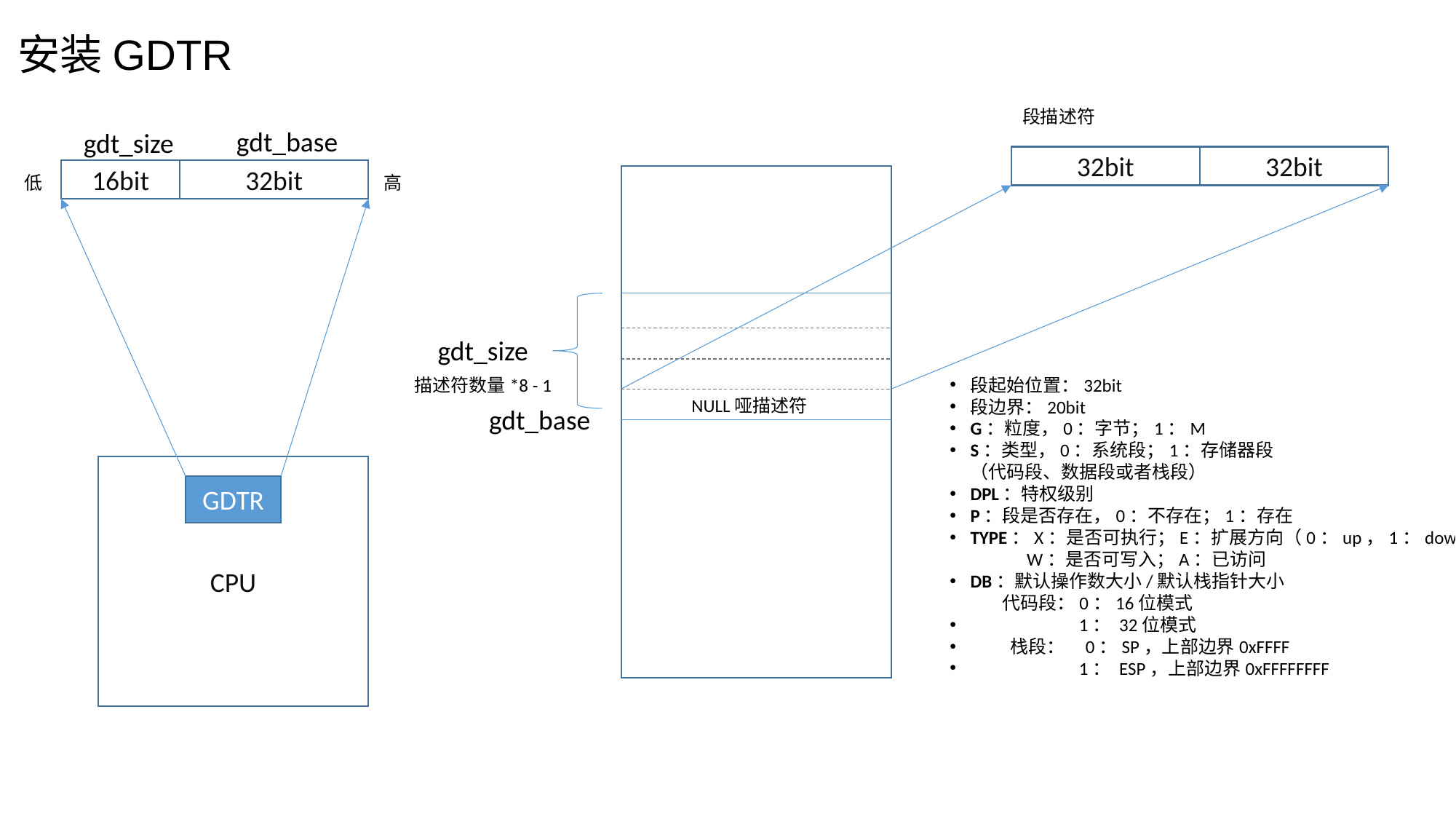

安装GDTR
段描述符
gdt_base
gdt_size
32bit
32bit
16bit
32bit
高

低

gdt_size
描述符数量*8 - 1
段起始位置：32bit
段边界：20bit
G：粒度，0：字节；1：M
S：类型，0：系统段；1：存储器段
（代码段、数据段或者栈段）
DPL：特权级别
P：段是否存在，0：不存在；1：存在
TYPE：X：是否可执行；E：扩展方向（0：up，1：down）
             W：是否可写入；A：已访问
DB：默认操作数大小/默认栈指针大小
        代码段：0：16位模式
                          1： 32位模式
         栈段：    0：SP，上部边界0xFFFF
                          1： ESP，上部边界0xFFFFFFFF
NULL哑描述符
gdt_base
CPU
GDTR